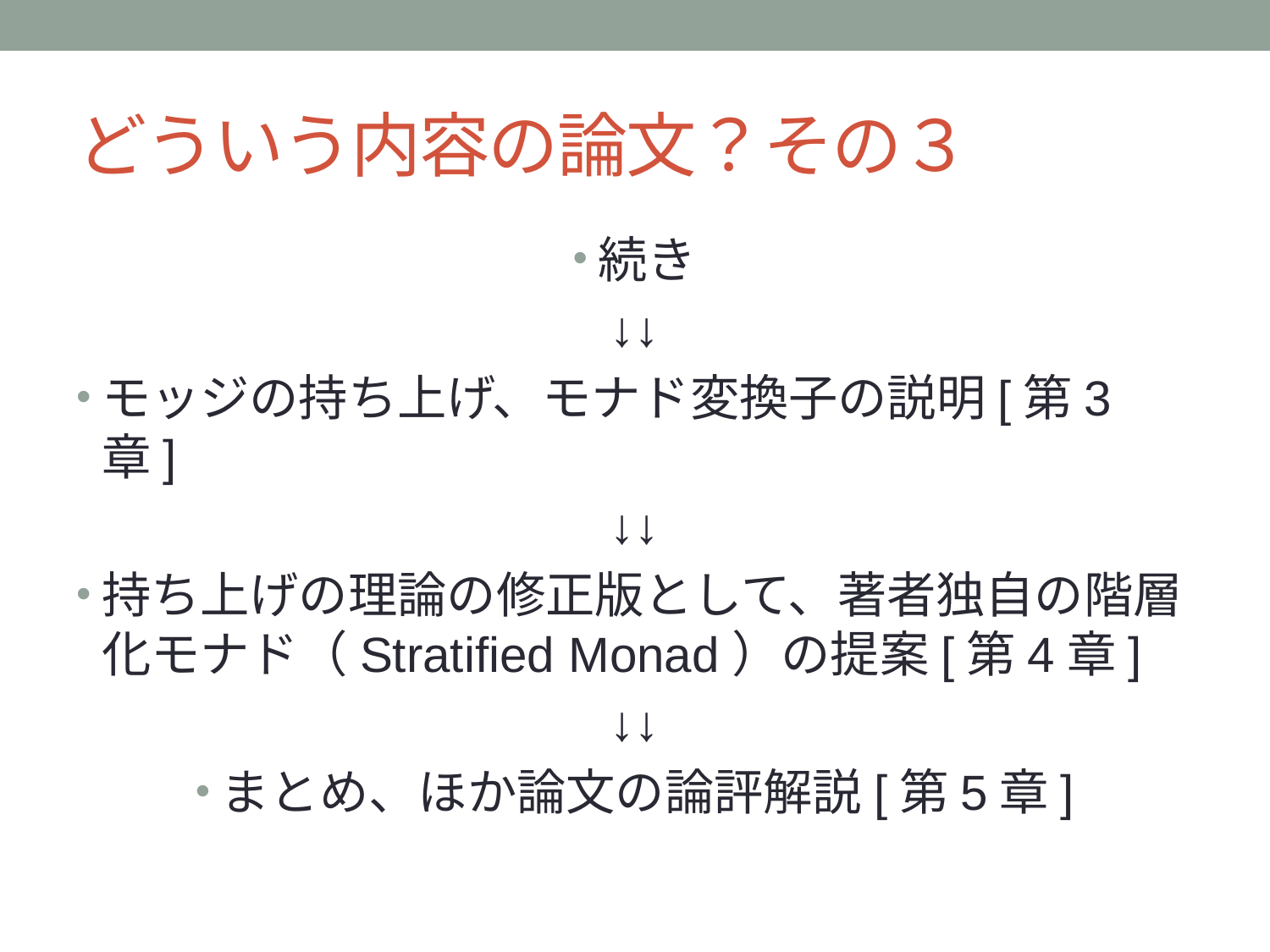

# どういう内容の論文？その３
続き
↓↓
モッジの持ち上げ、モナド変換子の説明[第3章]
↓↓
持ち上げの理論の修正版として、著者独自の階層化モナド（Stratified Monad）の提案[第4章]
↓↓
まとめ、ほか論文の論評解説[第5章]